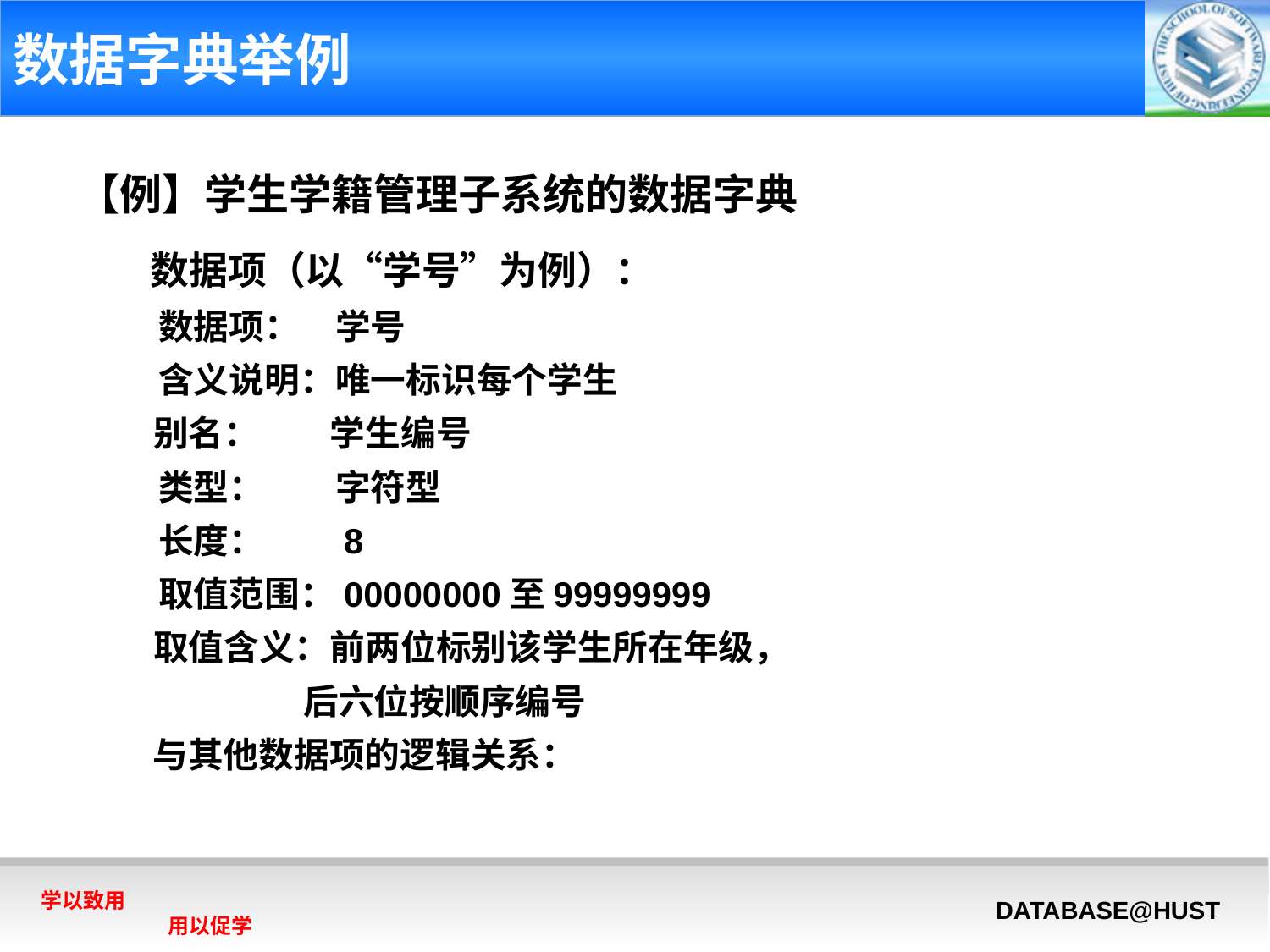

# 数据字典举例
【例】学生学籍管理子系统的数据字典
        数据项（以“学号”为例）：
         数据项：　学号
         含义说明：唯一标识每个学生
　     别名：　　学生编号
         类型：　　字符型
         长度：　　8
         取值范围：00000000至99999999
　     取值含义：前两位标别该学生所在年级，
                           后六位按顺序编号
　      与其他数据项的逻辑关系：